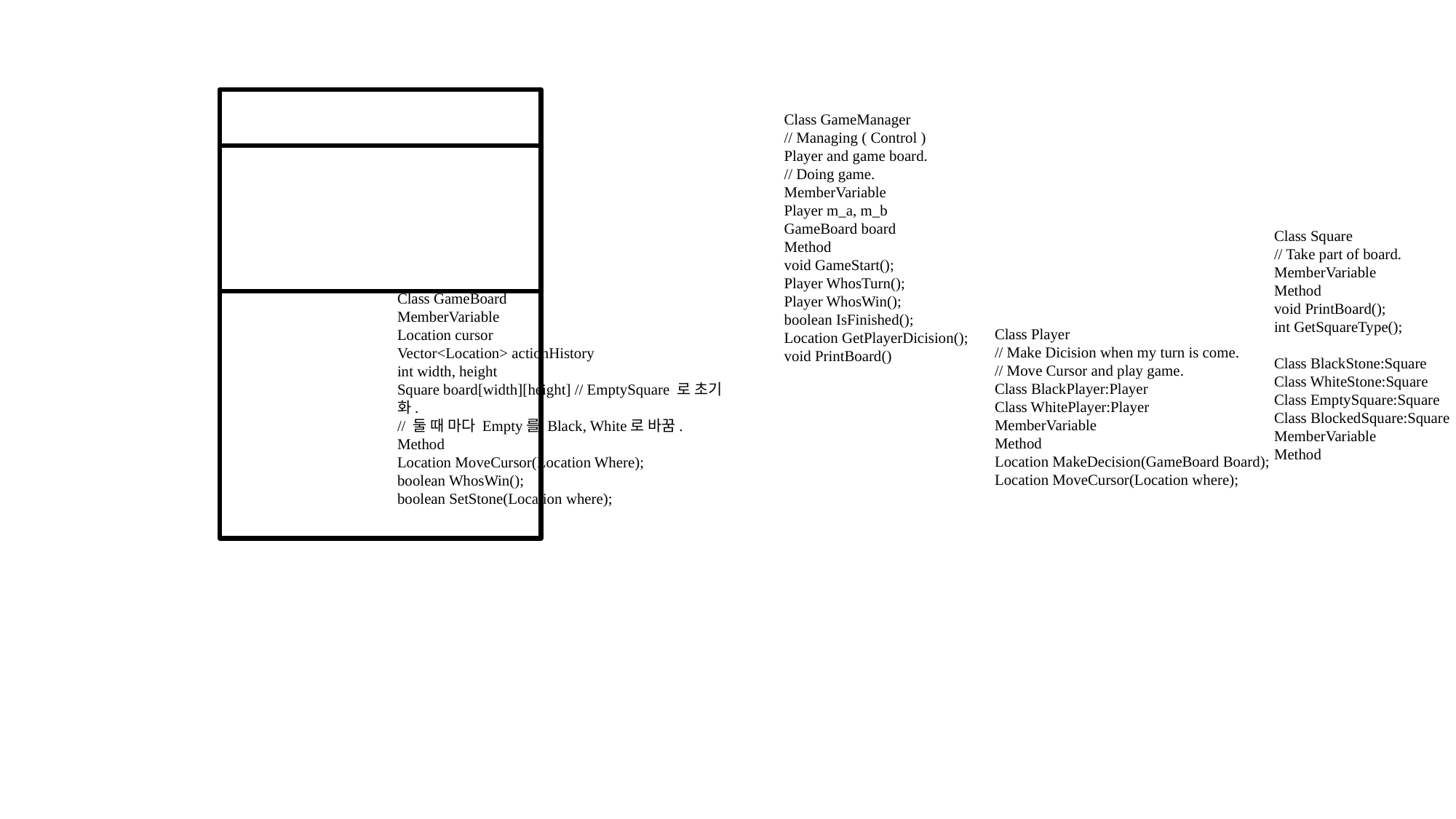

Class GameManager
// Managing ( Control ) Player and game board.
// Doing game.
MemberVariable
Player m_a, m_b
GameBoard board
Method
void GameStart();
Player WhosTurn();
Player WhosWin();
boolean IsFinished();
Location GetPlayerDicision();
void PrintBoard()

Class Square
// Take part of board.
MemberVariable
Method
void PrintBoard();
int GetSquareType();

Class BlackStone:Square
Class WhiteStone:Square
Class EmptySquare:Square
Class BlockedSquare:Square
MemberVariable
Method

Class GameBoard
MemberVariable
Location cursor
Vector<Location> actionHistory
int width, height
Square board[width][height] // EmptySquare 로 초기화.
// 둘 때 마다 Empty를 Black, White로 바꿈.
Method
Location MoveCursor(Location Where);
boolean WhosWin();
boolean SetStone(Location where);

Class Player
// Make Dicision when my turn is come.
// Move Cursor and play game.
Class BlackPlayer:Player
Class WhitePlayer:Player
MemberVariable
Method
Location MakeDecision(GameBoard Board);
Location MoveCursor(Location where);